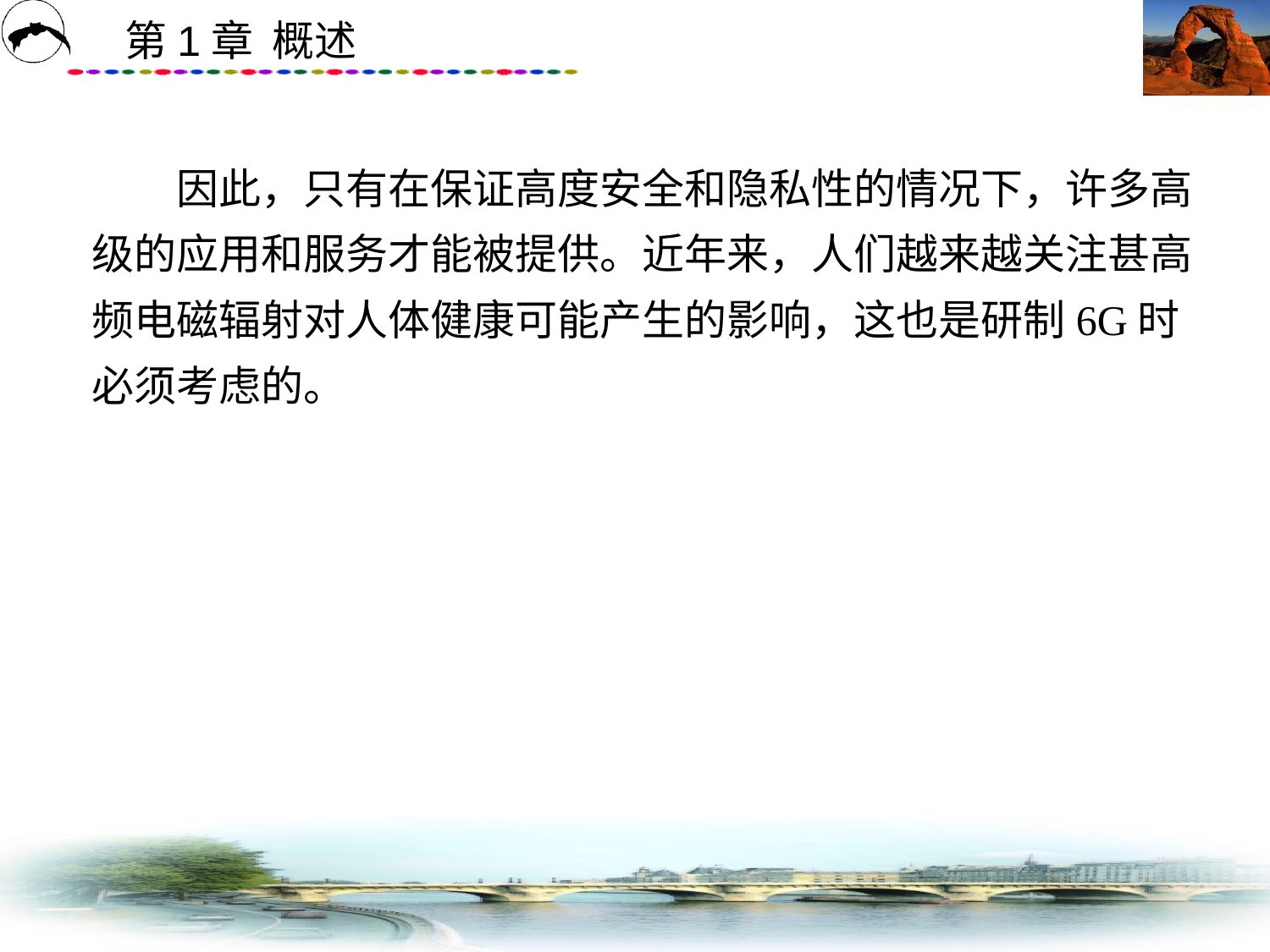

# 因此，只有在保证高度安全和隐私性的情况下，许多高级的应用和服务才能被提供。近年来，人们越来越关注甚高频电磁辐射对人体健康可能产生的影响，这也是研制6G时必须考虑的。